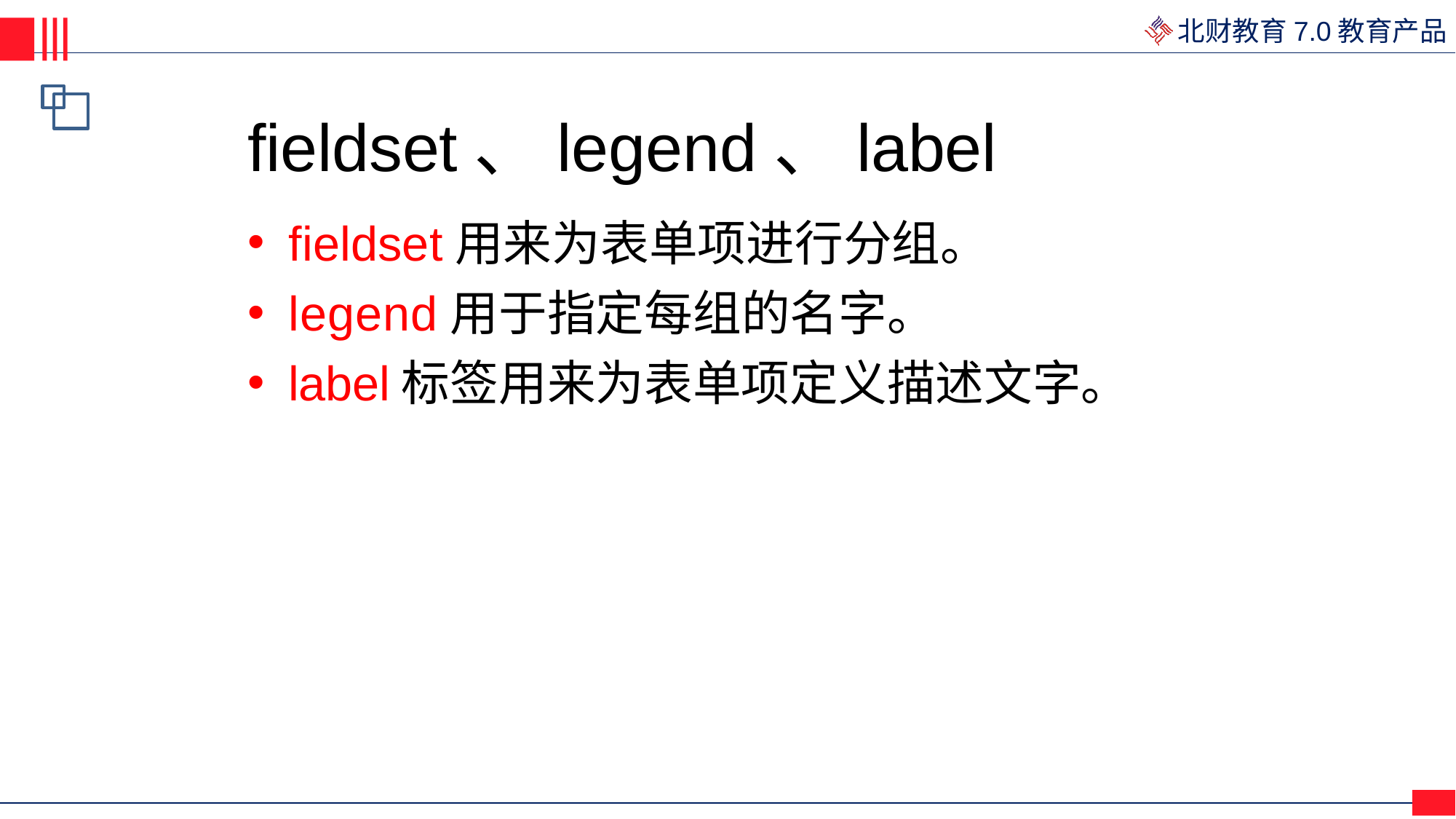

# fieldset、legend、label
fieldset用来为表单项进行分组。
legend用于指定每组的名字。
label标签用来为表单项定义描述文字。